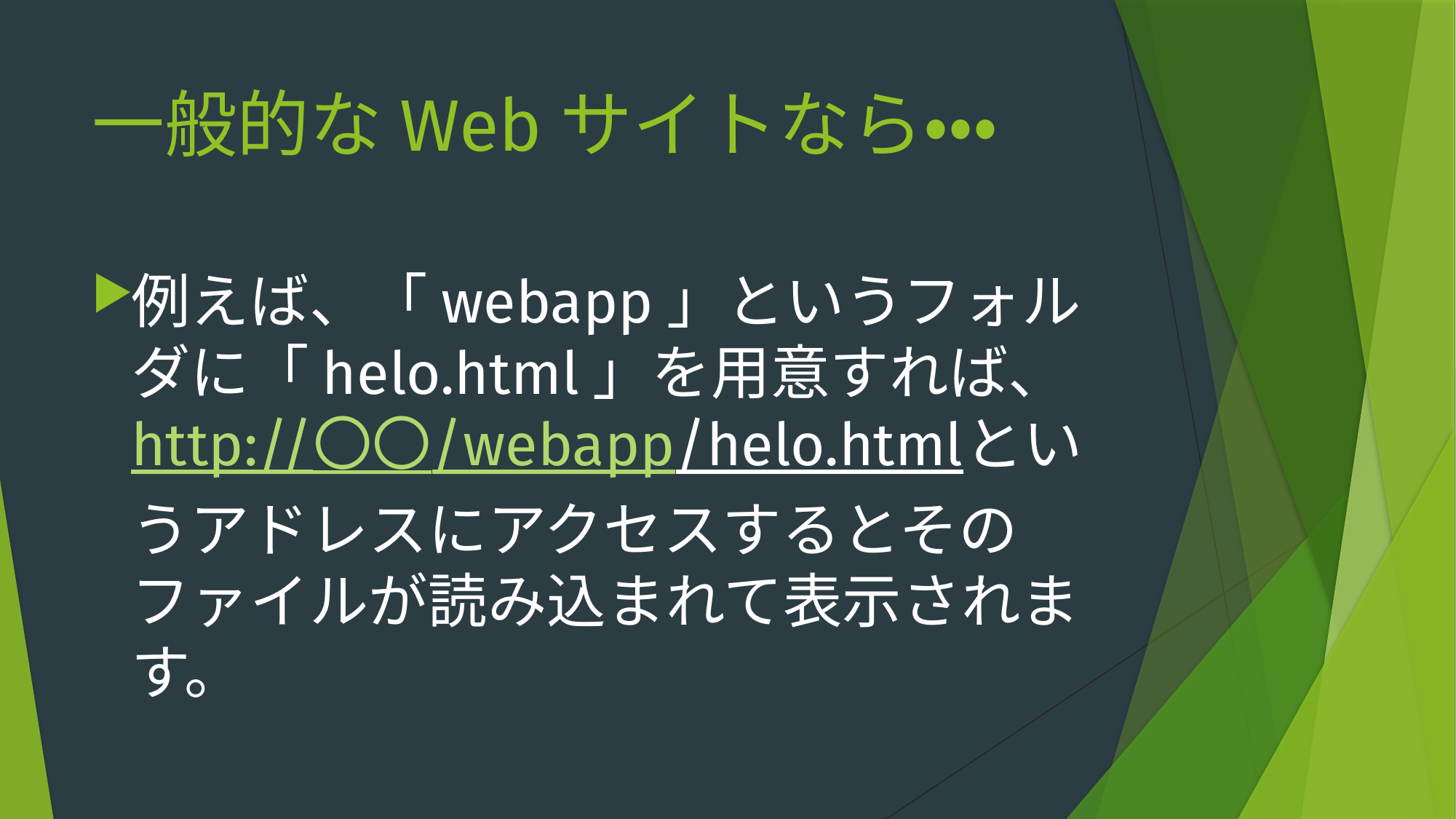

# 一般的なWebサイトなら・・・
例えば、「webapp」というフォルダに「helo.html」を用意すれば、http://〇〇/webapp/helo.htmlというアドレスにアクセスするとそのファイルが読み込まれて表示されます。